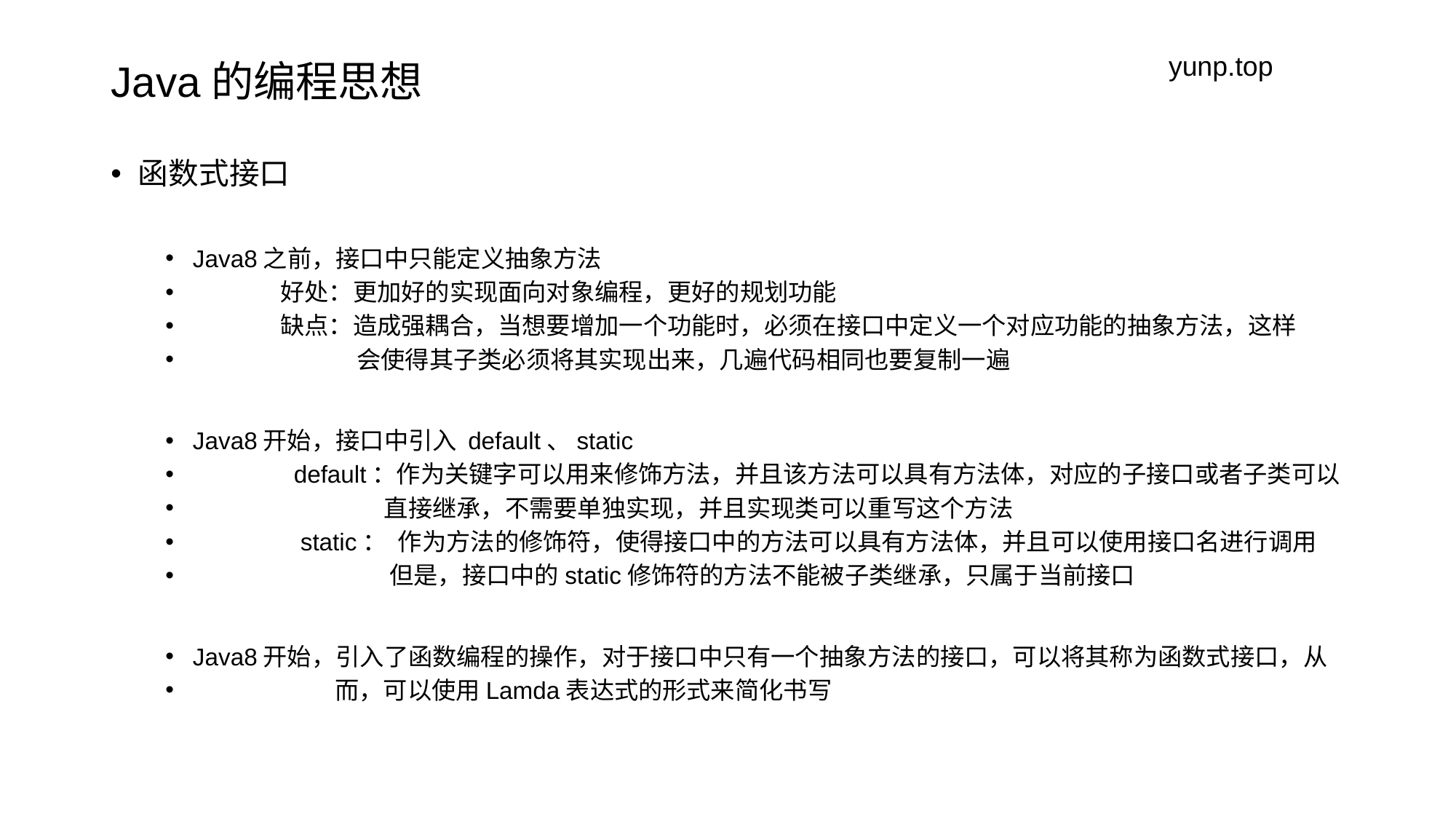

# Java的编程思想
yunp.top
函数式接口

Java8之前，接口中只能定义抽象方法
               好处：更加好的实现面向对象编程，更好的规划功能
               缺点：造成强耦合，当想要增加一个功能时，必须在接口中定义一个对应功能的抽象方法，这样
                             会使得其子类必须将其实现出来，几遍代码相同也要复制一遍

Java8开始，接口中引入 default、static
               default：作为关键字可以用来修饰方法，并且该方法可以具有方法体，对应的子接口或者子类可以
                                  直接继承，不需要单独实现，并且实现类可以重写这个方法
                static：  作为方法的修饰符，使得接口中的方法可以具有方法体，并且可以使用接口名进行调用
                                   但是，接口中的static修饰符的方法不能被子类继承，只属于当前接口

Java8开始，引入了函数编程的操作，对于接口中只有一个抽象方法的接口，可以将其称为函数式接口，从
                         而，可以使用Lamda表达式的形式来简化书写